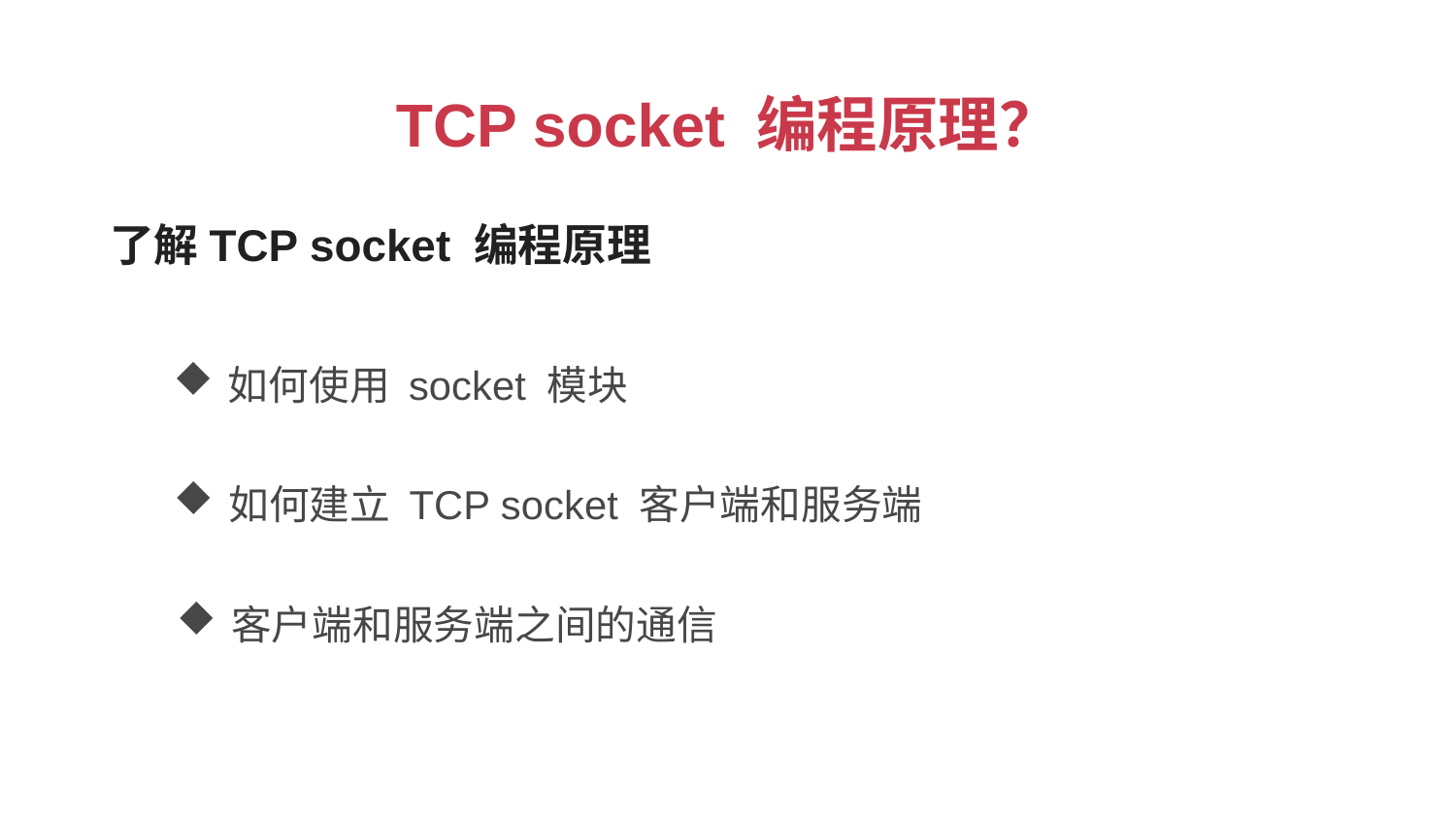

TCP socket 编程原理？
 了解TCP socket 编程原理
如何使用 socket 模块
如何建立 TCP socket 客户端和服务端
客户端和服务端之间的通信